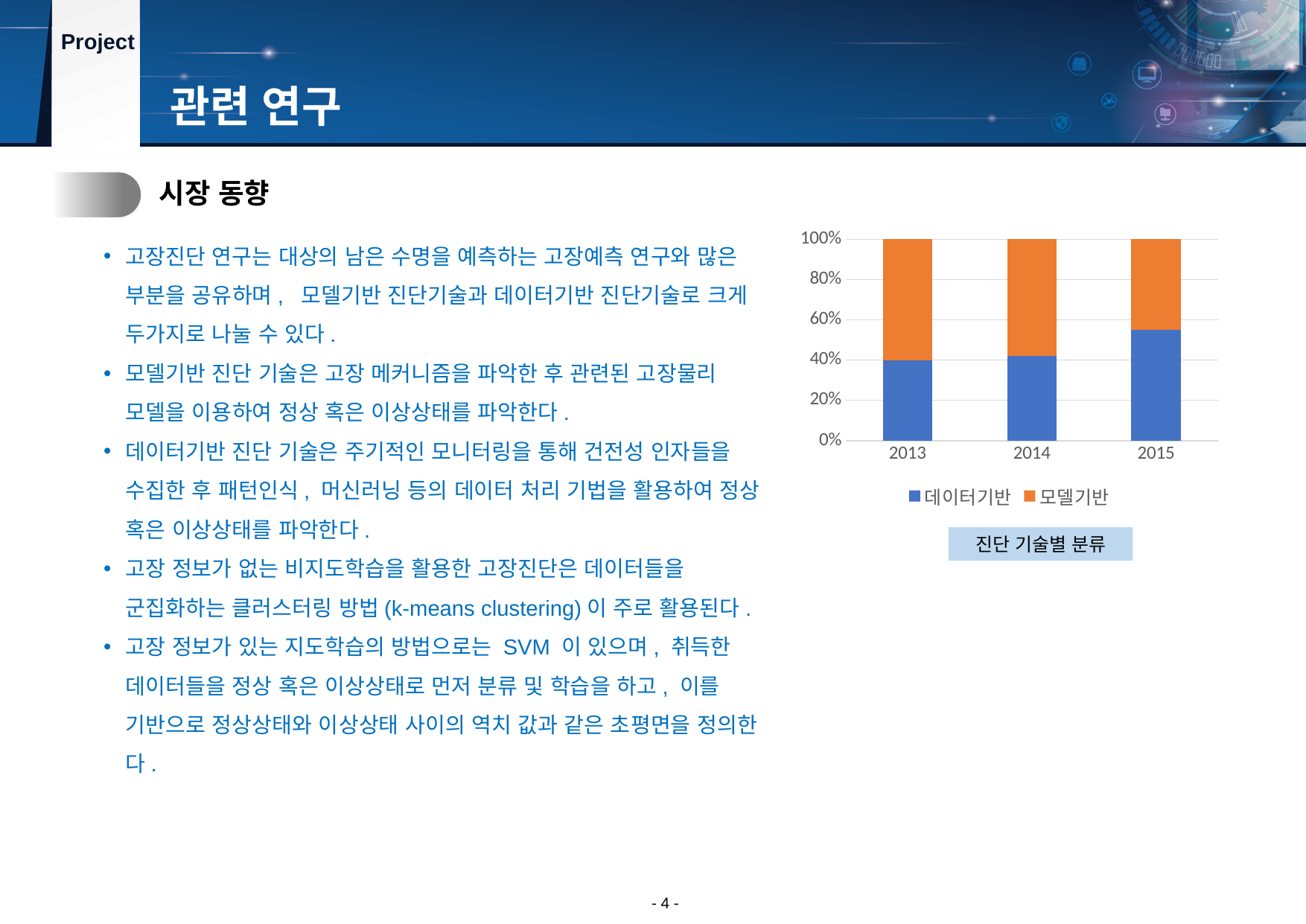

관련 연구

1.
시장 동향
고장진단 연구는 대상의 남은 수명을 예측하는 고장예측 연구와 많은 부분을 공유하며,  모델기반 진단기술과 데이터기반 진단기술로 크게  두가지로 나눌 수 있다.
모델기반 진단 기술은 고장 메커니즘을 파악한 후 관련된 고장물리 모델을 이용하여 정상 혹은 이상상태를 파악한다.
데이터기반 진단 기술은 주기적인 모니터링을 통해 건전성 인자들을 수집한 후 패턴인식, 머신러닝 등의 데이터 처리 기법을 활용하여 정상 혹은 이상상태를 파악한다.
고장 정보가 없는 비지도학습을 활용한 고장진단은 데이터들을 군집화하는 클러스터링 방법(k-means clustering)이 주로 활용된다.
고장 정보가 있는 지도학습의 방법으로는 SVM 이 있으며, 취득한 데이터들을 정상 혹은 이상상태로 먼저 분류 및 학습을 하고, 이를 기반으로 정상상태와 이상상태 사이의 역치 값과 같은 초평면을 정의한다.

### Chart

| Category | 데이터기반 | 모델기반 |
|---|---|---|
| 2013 | 40.0 | 60.0 |
| 2014 | 42.0 | 58.0 |
| 2015 | 55.0 | 45.0 |
진단 기술별 분류
- 4 -